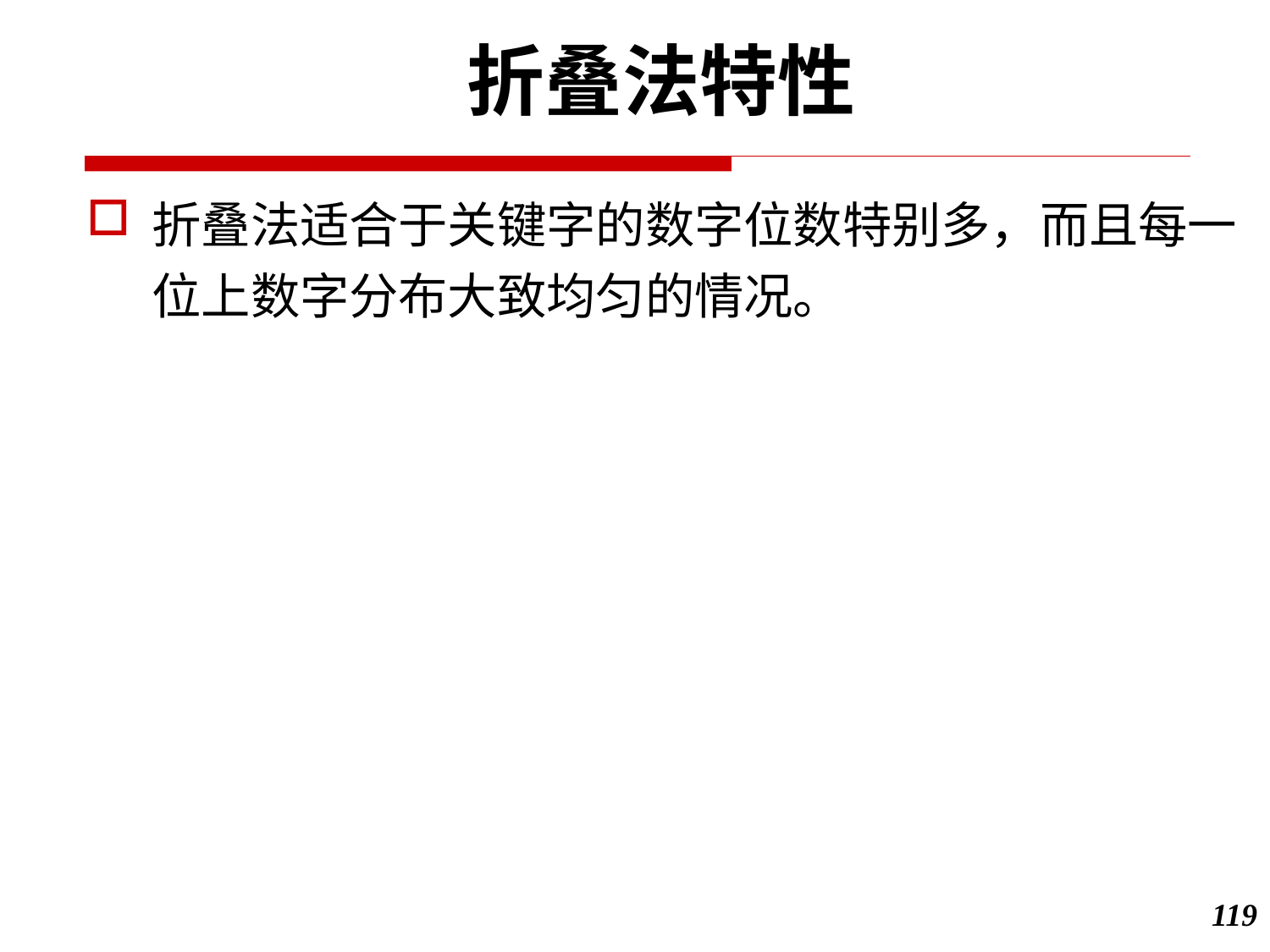

折叠法特性
折叠法适合于关键字的数字位数特别多，而且每一位上数字分布大致均匀的情况。
119